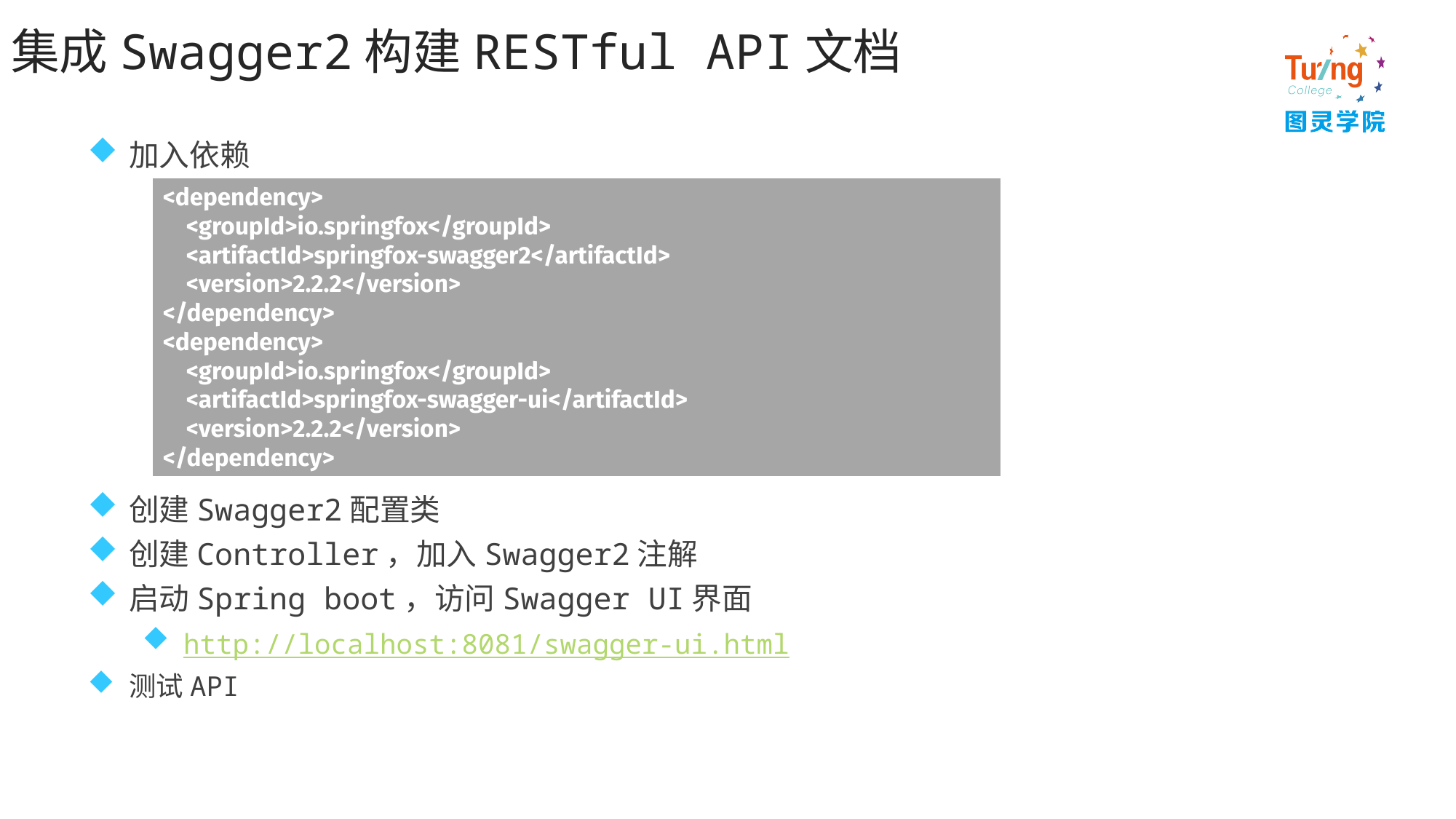

# 集成Swagger2构建RESTful API文档
加入依赖

创建Swagger2配置类
创建Controller，加入Swagger2注解
启动Spring boot，访问Swagger UI界面
http://localhost:8081/swagger-ui.html
测试API
| <dependency> <groupId>io.springfox</groupId> <artifactId>springfox-swagger2</artifactId> <version>2.2.2</version> </dependency> <dependency> <groupId>io.springfox</groupId> <artifactId>springfox-swagger-ui</artifactId> <version>2.2.2</version> </dependency> |
| --- |